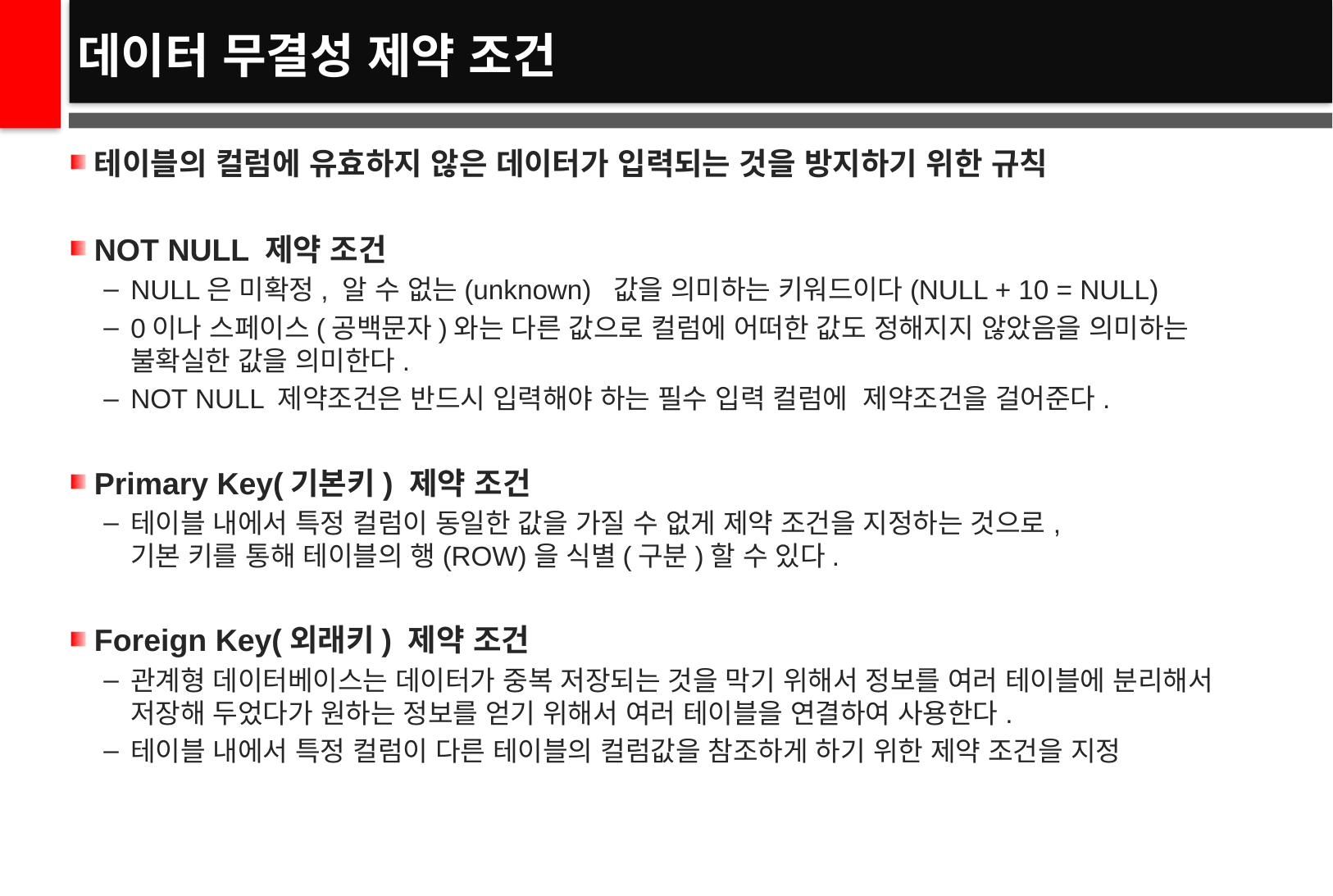

# 데이터 무결성 제약 조건
테이블의 컬럼에 유효하지 않은 데이터가 입력되는 것을 방지하기 위한 규칙

NOT NULL 제약 조건
NULL은 미확정, 알 수 없는(unknown)  값을 의미하는 키워드이다(NULL + 10 = NULL)
0이나 스페이스(공백문자)와는 다른 값으로 컬럼에 어떠한 값도 정해지지 않았음을 의미하는 불확실한 값을 의미한다.
NOT NULL 제약조건은 반드시 입력해야 하는 필수 입력 컬럼에  제약조건을 걸어준다.

Primary Key(기본키) 제약 조건
테이블 내에서 특정 컬럼이 동일한 값을 가질 수 없게 제약 조건을 지정하는 것으로,
기본 키를 통해 테이블의 행(ROW)을 식별(구분)할 수 있다.

Foreign Key(외래키) 제약 조건
관계형 데이터베이스는 데이터가 중복 저장되는 것을 막기 위해서 정보를 여러 테이블에 분리해서 저장해 두었다가 원하는 정보를 얻기 위해서 여러 테이블을 연결하여 사용한다.
테이블 내에서 특정 컬럼이 다른 테이블의 컬럼값을 참조하게 하기 위한 제약 조건을 지정